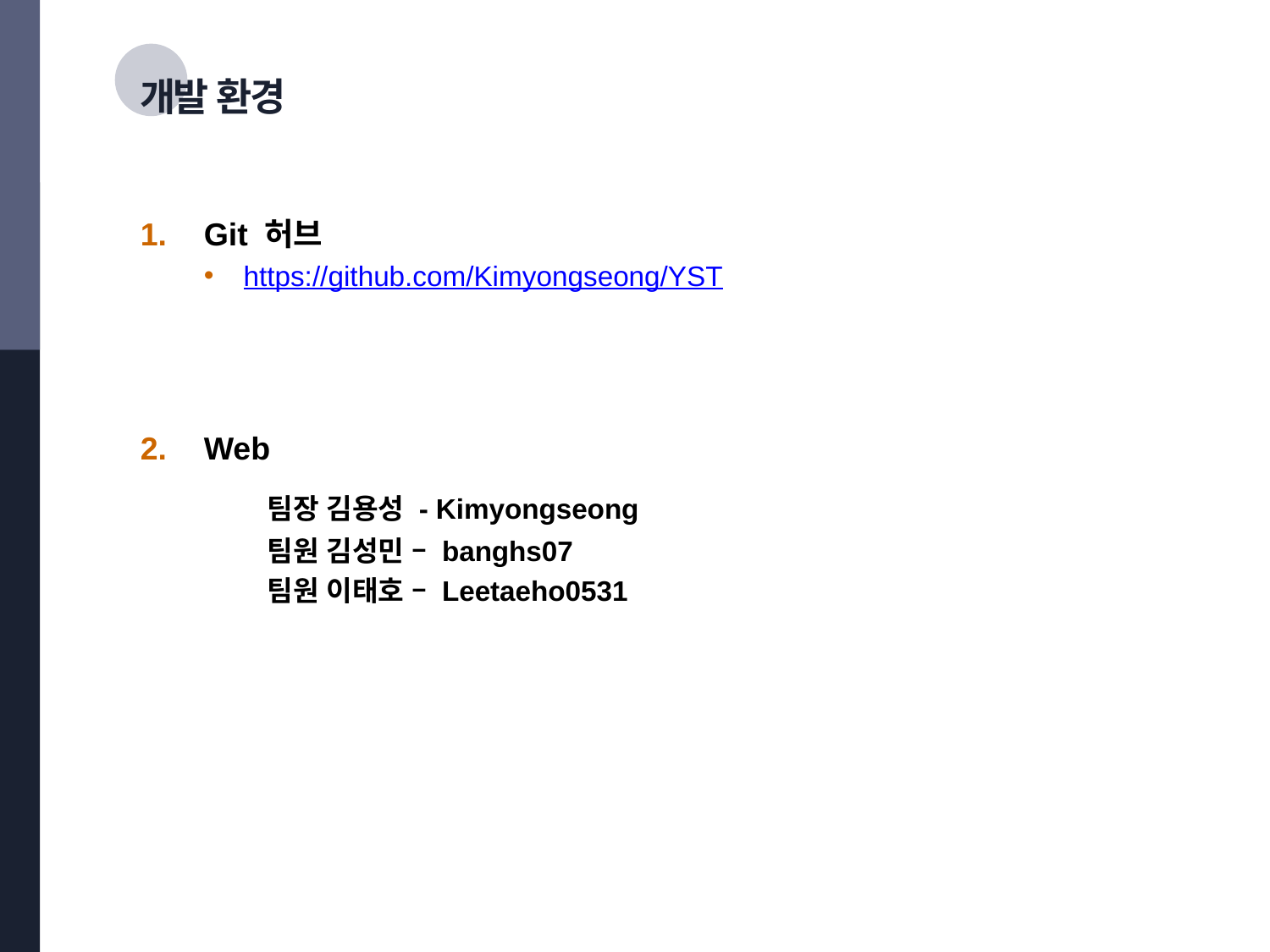

개발 환경

Git 허브
https://github.com/Kimyongseong/YST

Web
	팀장 김용성 - Kimyongseong
	팀원 김성민 – banghs07
	팀원 이태호 – Leetaeho0531